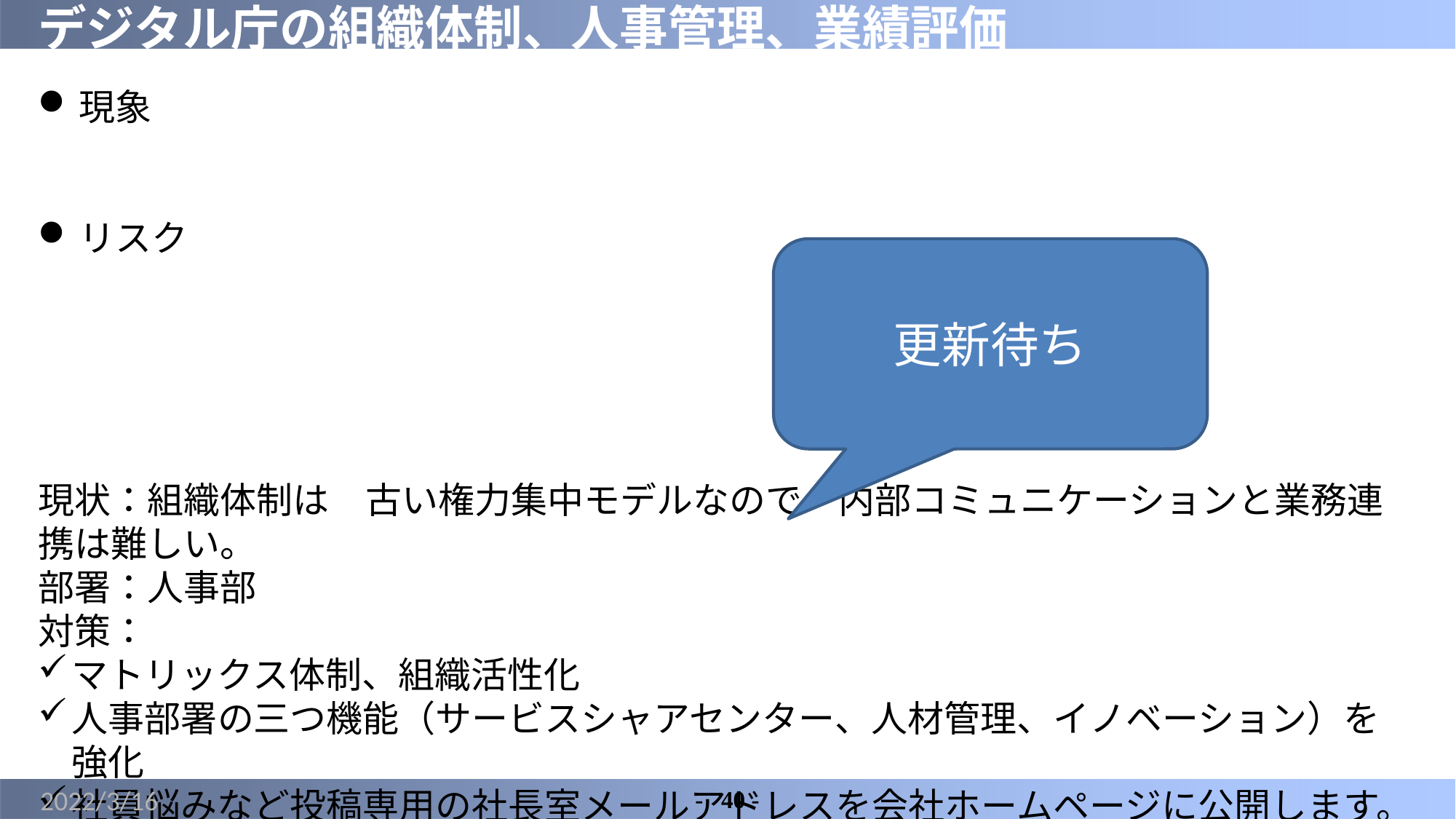

# デジタル庁の組織体制、人事管理、業績評価
現象

リスク

現状：組織体制は　古い権力集中モデルなので　内部コミュニケーションと業務連携は難しい。
部署：人事部
対策：
マトリックス体制、組織活性化
人事部署の三つ機能（サービスシャアセンター、人材管理、イノベーション）を強化
社員悩みなど投稿専用の社長室メールアドレスを会社ホームページに公開します。
更新待ち
2022/3/16
-	40 -